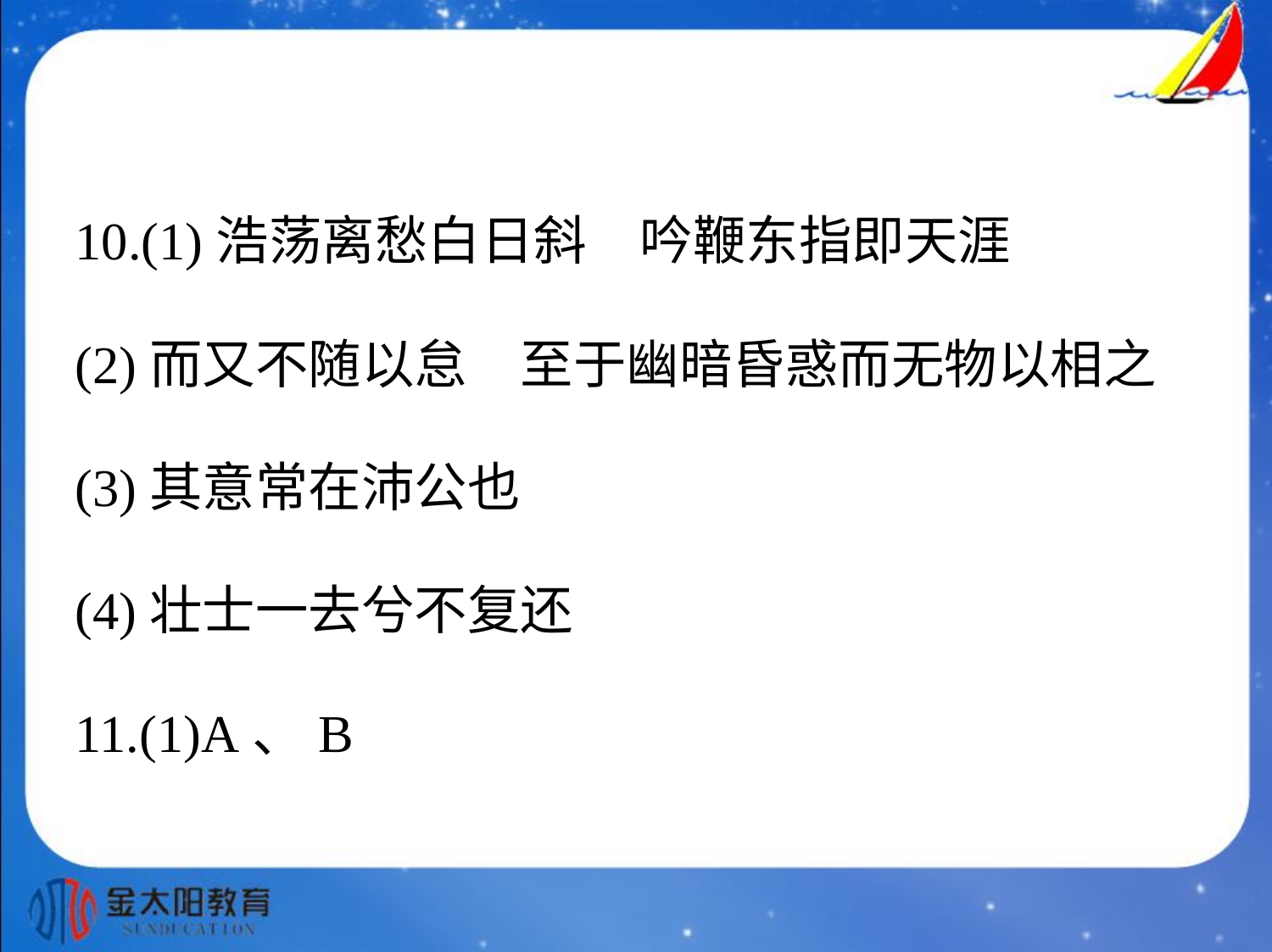

10.(1)浩荡离愁白日斜　吟鞭东指即天涯
(2)而又不随以怠　至于幽暗昏惑而无物以相之
(3)其意常在沛公也
(4)壮士一去兮不复还
11.(1)A、B